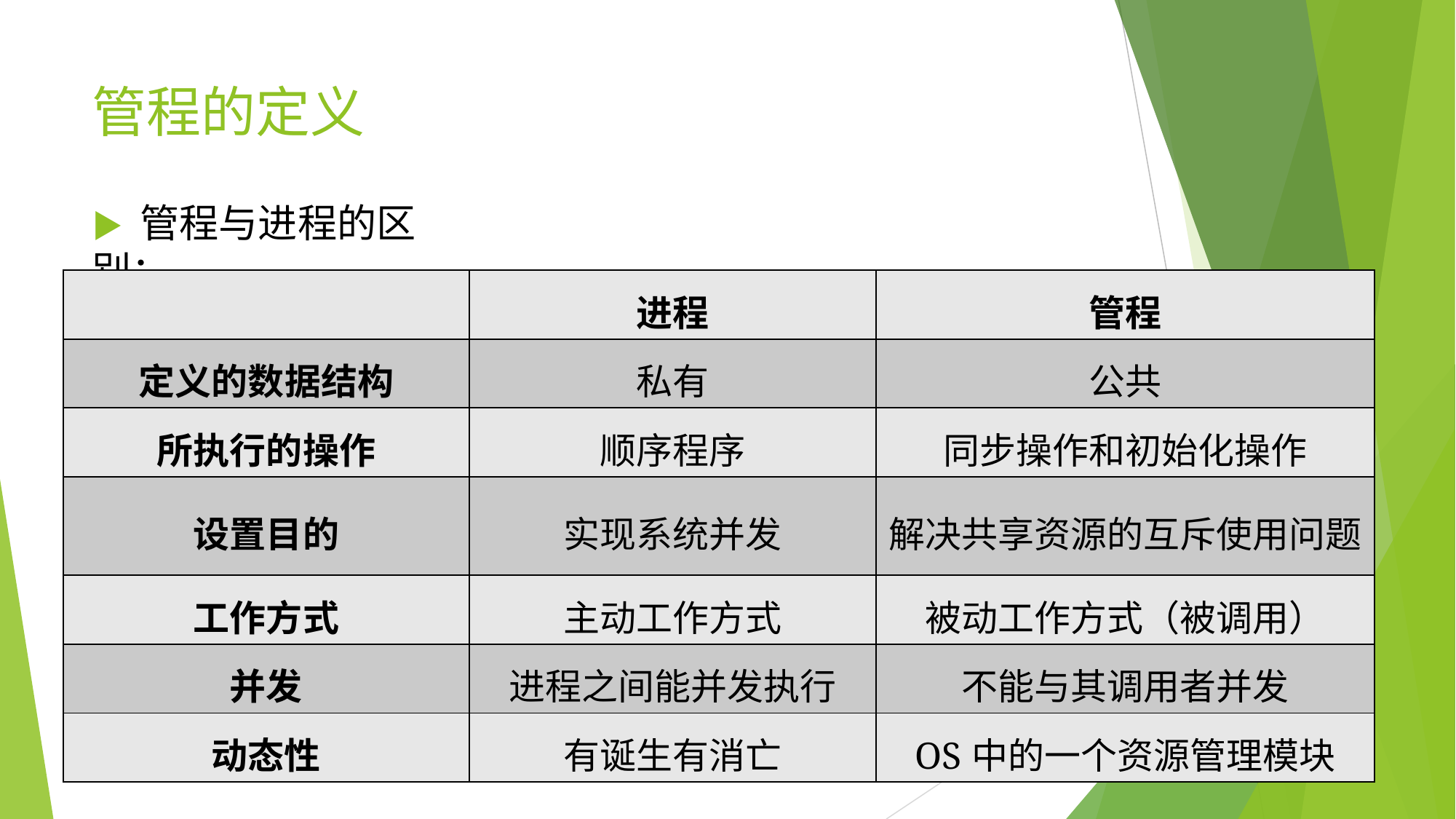

# 管程的定义
▶ 管程与进程的区别：
|  | 进程 | 管程 |
| --- | --- | --- |
| 定义的数据结构 | 私有 | 公共 |
| 所执行的操作 | 顺序程序 | 同步操作和初始化操作 |
| 设置目的 | 实现系统并发 | 解决共享资源的互斥使用问题 |
| 工作方式 | 主动工作方式 | 被动工作方式（被调用） |
| 并发 | 进程之间能并发执行 | 不能与其调用者并发 |
| 动态性 | 有诞生有消亡 | OS中的一个资源管理模块 |